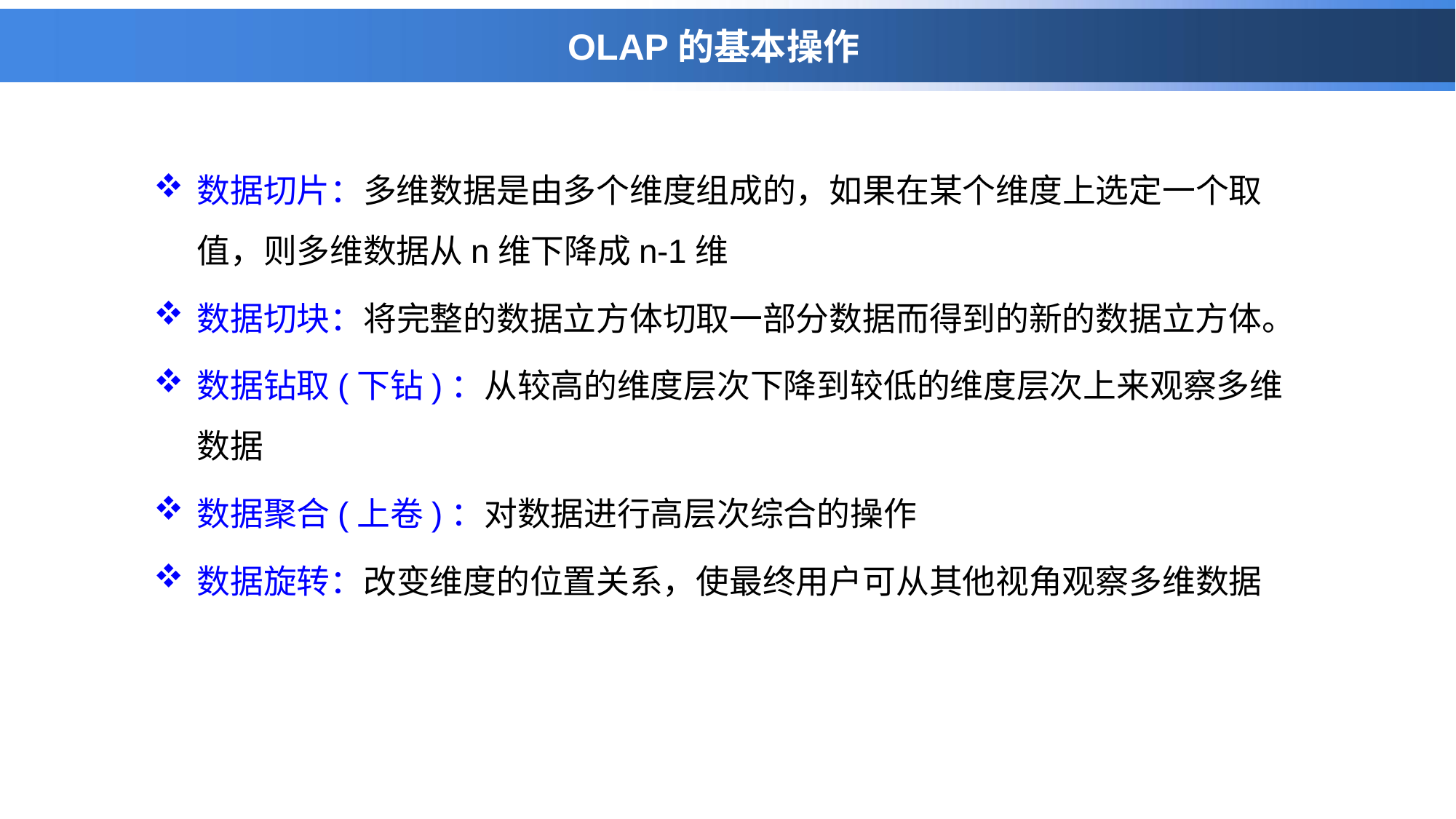

# OLAP的基本操作
数据切片：多维数据是由多个维度组成的，如果在某个维度上选定一个取值，则多维数据从n维下降成n-1维
数据切块：将完整的数据立方体切取一部分数据而得到的新的数据立方体。
数据钻取(下钻)：从较高的维度层次下降到较低的维度层次上来观察多维数据
数据聚合(上卷)：对数据进行高层次综合的操作
数据旋转：改变维度的位置关系，使最终用户可从其他视角观察多维数据